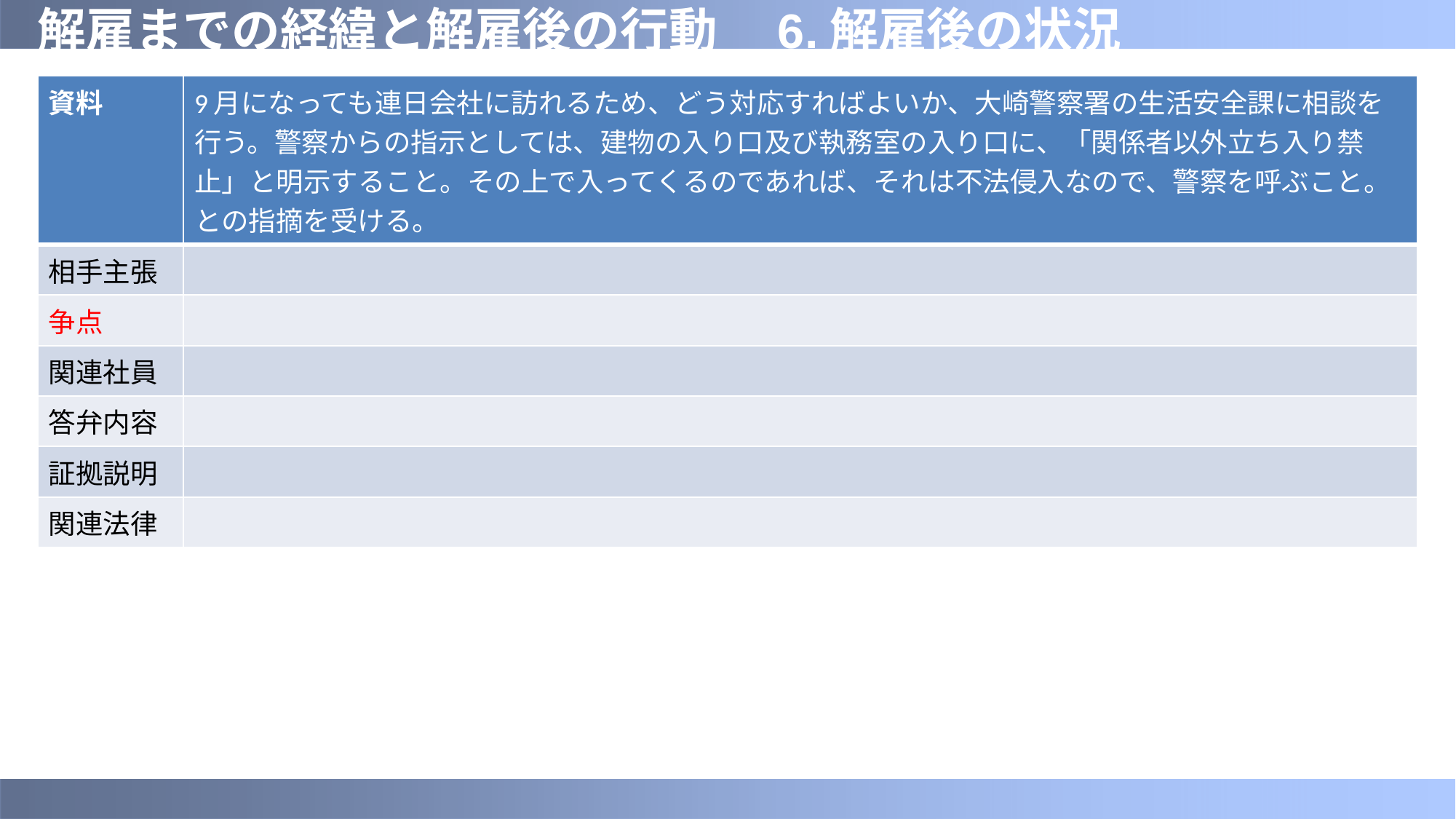

# 解雇までの経緯と解雇後の行動　6.解雇後の状況
| 資料 | 9月になっても連日会社に訪れるため、どう対応すればよいか、大崎警察署の生活安全課に相談を行う。警察からの指示としては、建物の入り口及び執務室の入り口に、「関係者以外立ち入り禁止」と明示すること。その上で入ってくるのであれば、それは不法侵入なので、警察を呼ぶこと。との指摘を受ける。 |
| --- | --- |
| 相手主張 |  |
| 争点 |  |
| 関連社員 |  |
| 答弁内容 |  |
| 証拠説明 |  |
| 関連法律 |  |